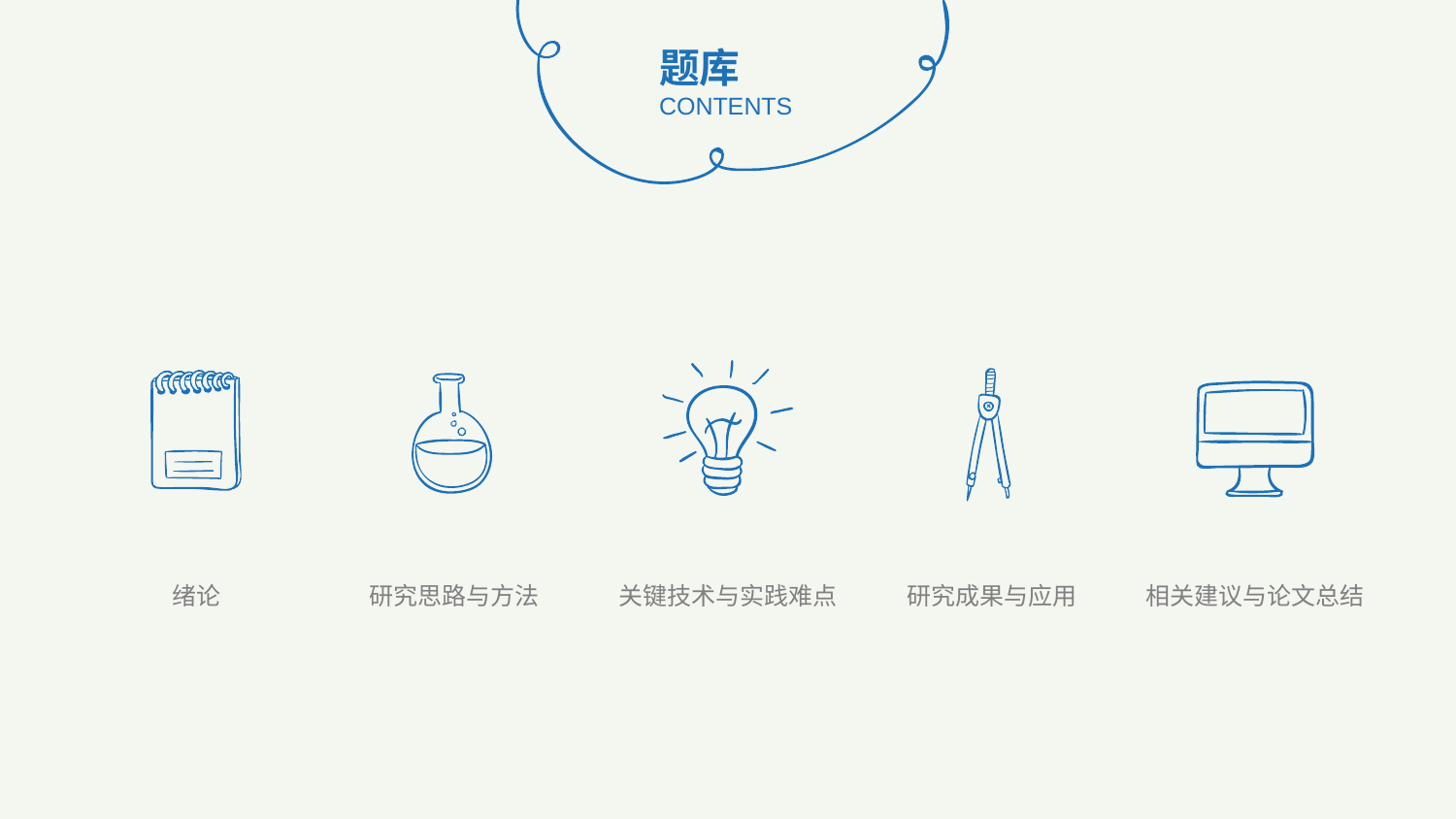

题库CONTENTS

绪论
研究思路与方法
关键技术与实践难点
研究成果与应用
相关建议与论文总结